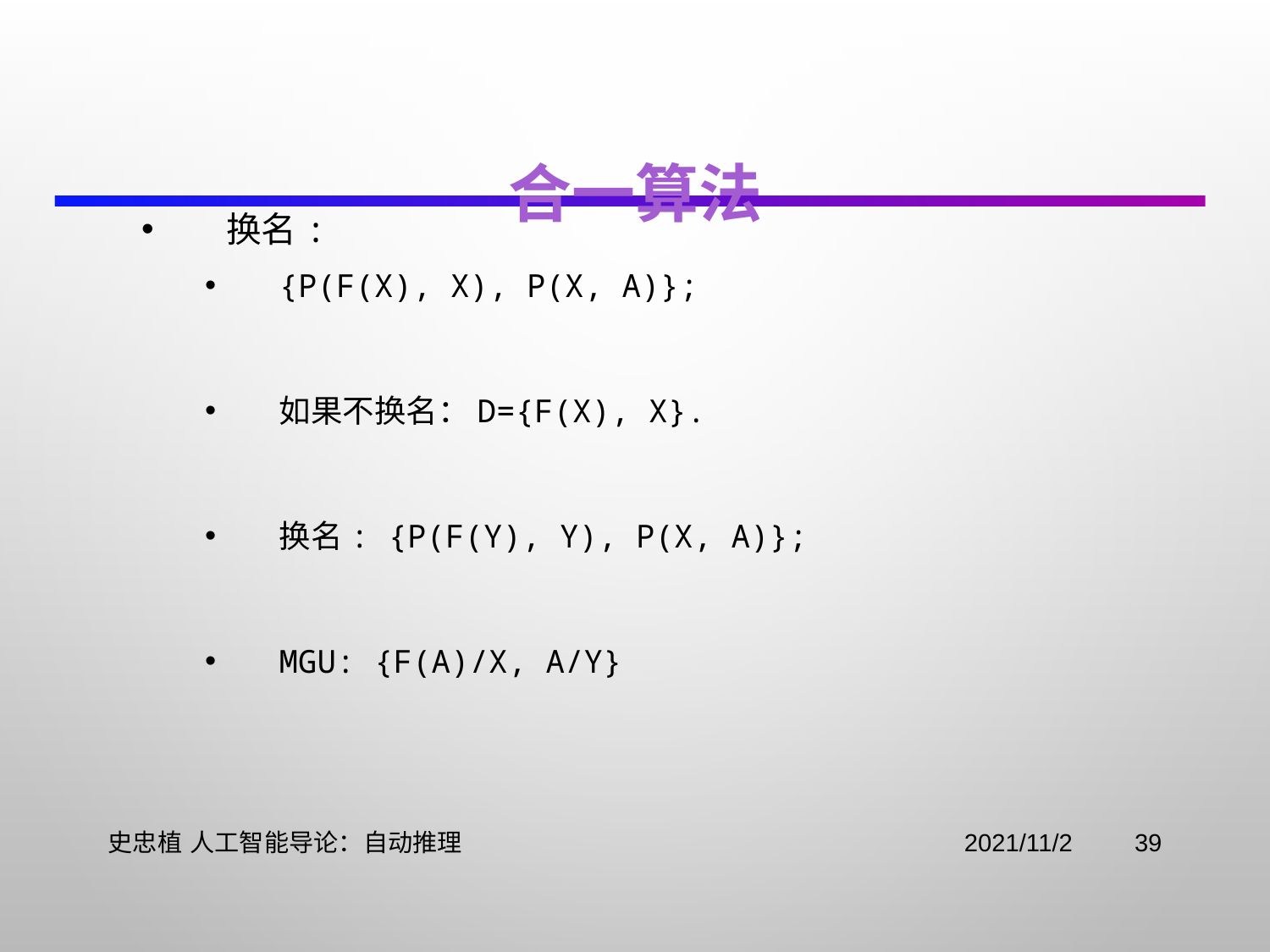

# 合一算法
换名:
{P(f(x), x), P(x, a)};

如果不换名：D={f(x), x}.

换名: {P(f(y), y), P(x, a)};

mgu: {f(a)/x, a/y}
史忠植 人工智能导论：自动推理
2021/11/2
39